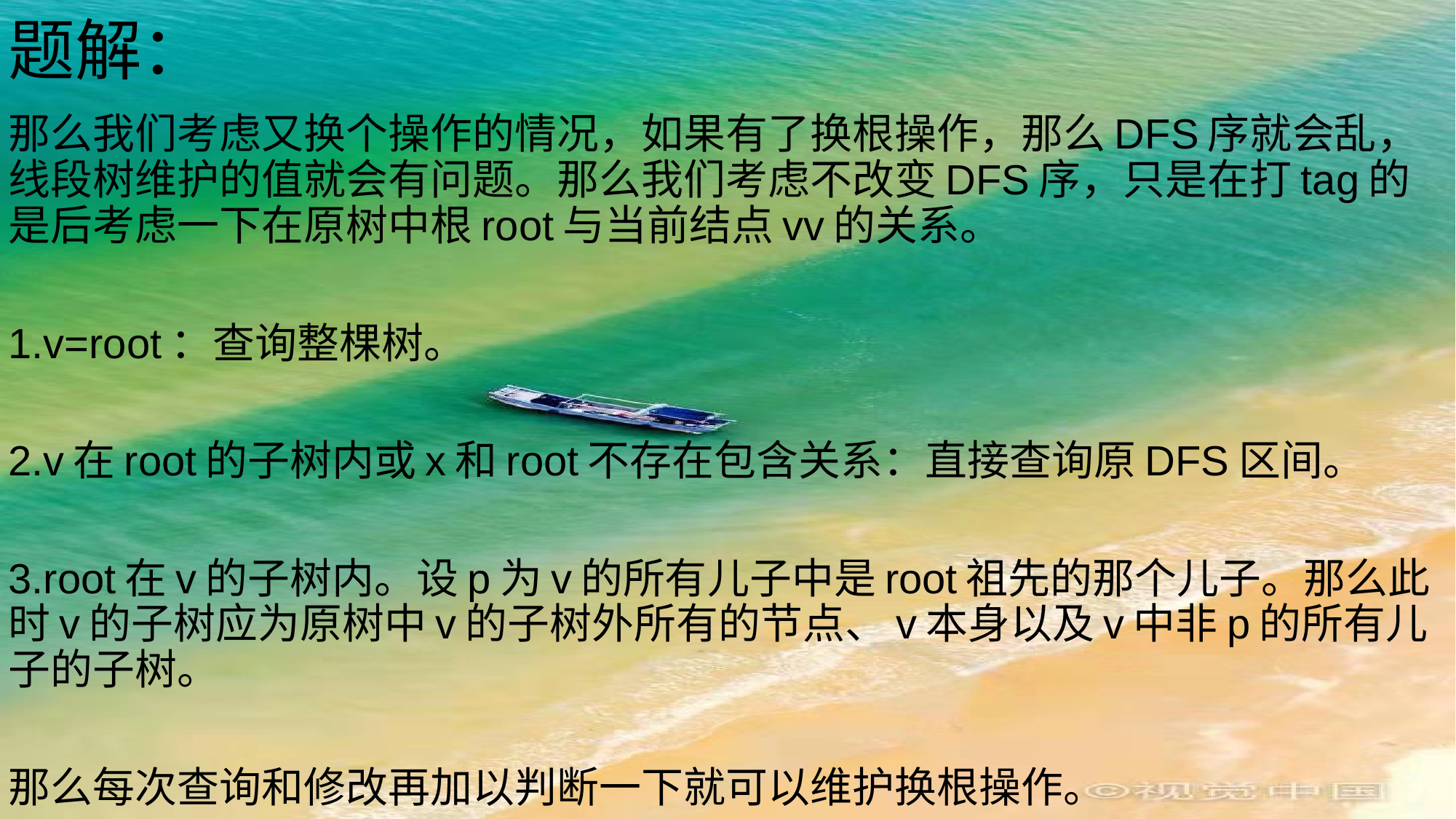

# 题解：
那么我们考虑又换个操作的情况，如果有了换根操作，那么DFS序就会乱，线段树维护的值就会有问题。那么我们考虑不改变DFS序，只是在打tag的是后考虑一下在原树中根root与当前结点vv的关系。

1.v=root：查询整棵树。

2.v在root的子树内或x和root不存在包含关系：直接查询原DFS区间。

3.root在v的子树内。设p为v的所有儿子中是root祖先的那个儿子。那么此时v的子树应为原树中v的子树外所有的节点、v本身以及v中非p的所有儿子的子树。

那么每次查询和修改再加以判断一下就可以维护换根操作。